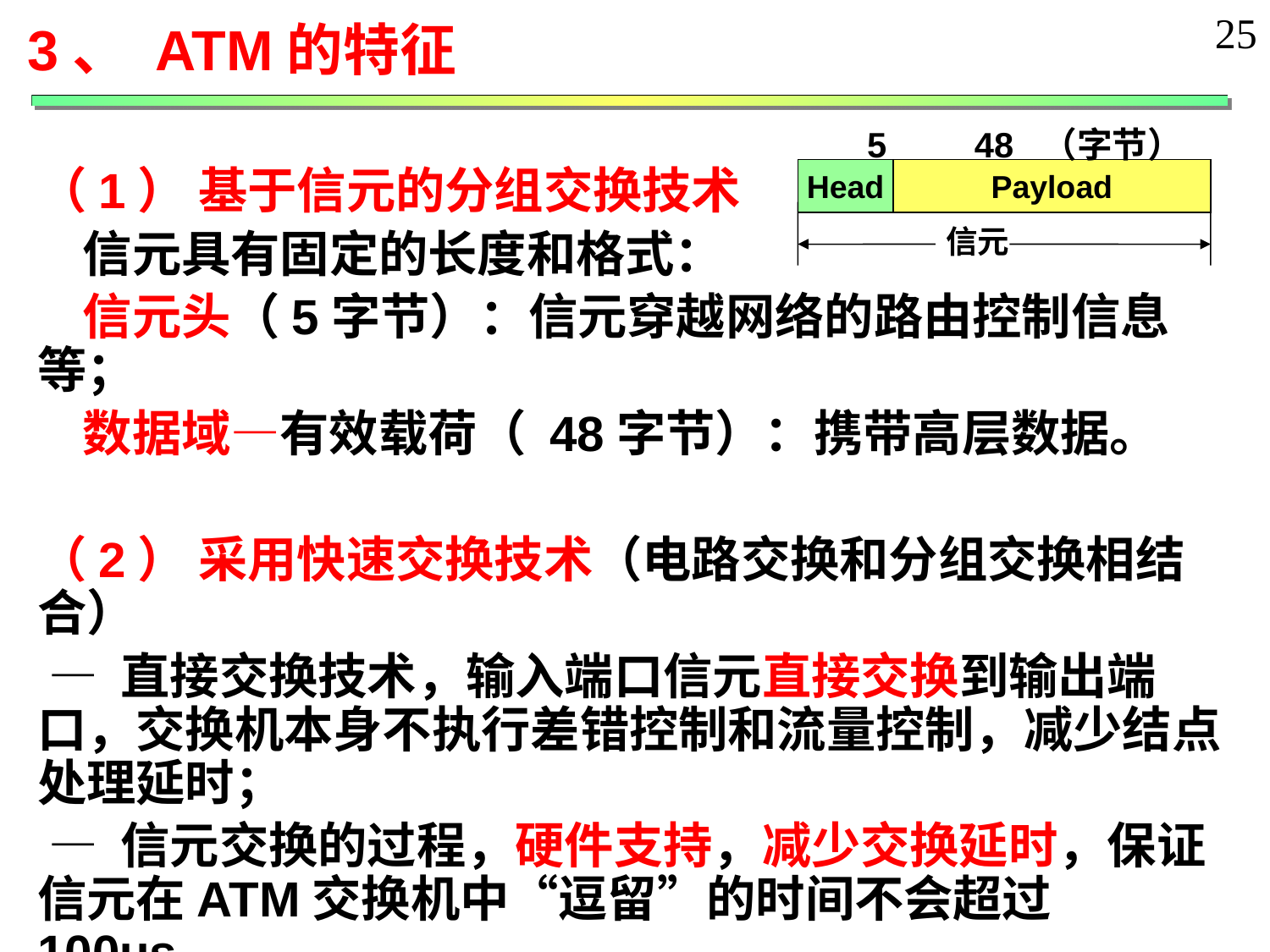

25
3、 ATM的特征

5         48  （字节）
Head
Payload

信元

（1） 基于信元的分组交换技术
   信元具有固定的长度和格式：
   信元头（5字节）：信元穿越网络的路由控制信息等；
   数据域—有效载荷（ 48字节）：携带高层数据。

（2） 采用快速交换技术（电路交换和分组交换相结合）
 — 直接交换技术，输入端口信元直接交换到输出端口，交换机本身不执行差错控制和流量控制，减少结点处理延时；
 — 信元交换的过程，硬件支持，减少交换延时，保证信元在ATM交换机中“逗留”的时间不会超过100us。